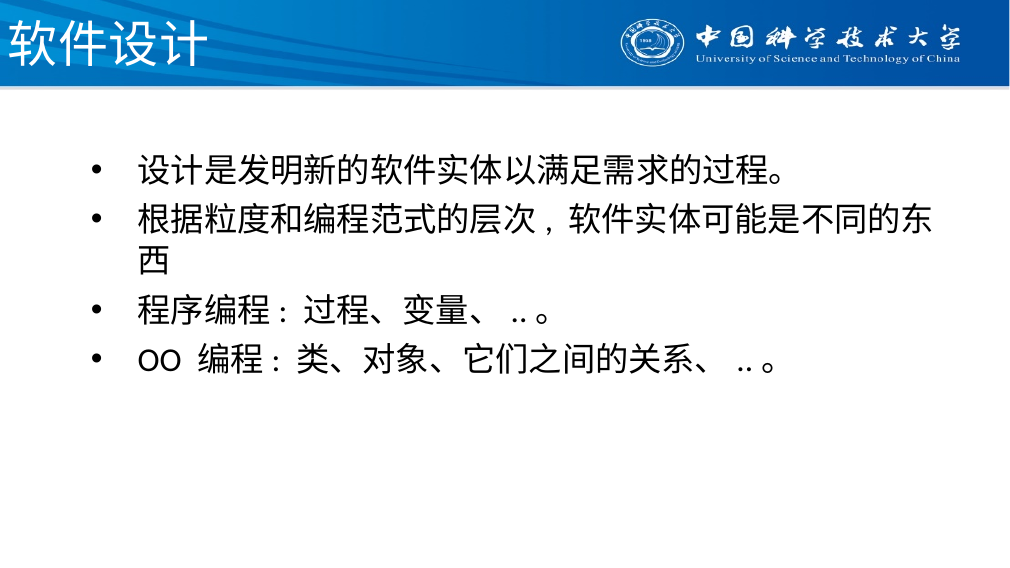

# 软件设计
设计是发明新的软件实体以满足需求的过程。
根据粒度和编程范式的层次, 软件实体可能是不同的东西
程序编程: 过程、变量、..。
OO 编程: 类、对象、它们之间的关系、..。